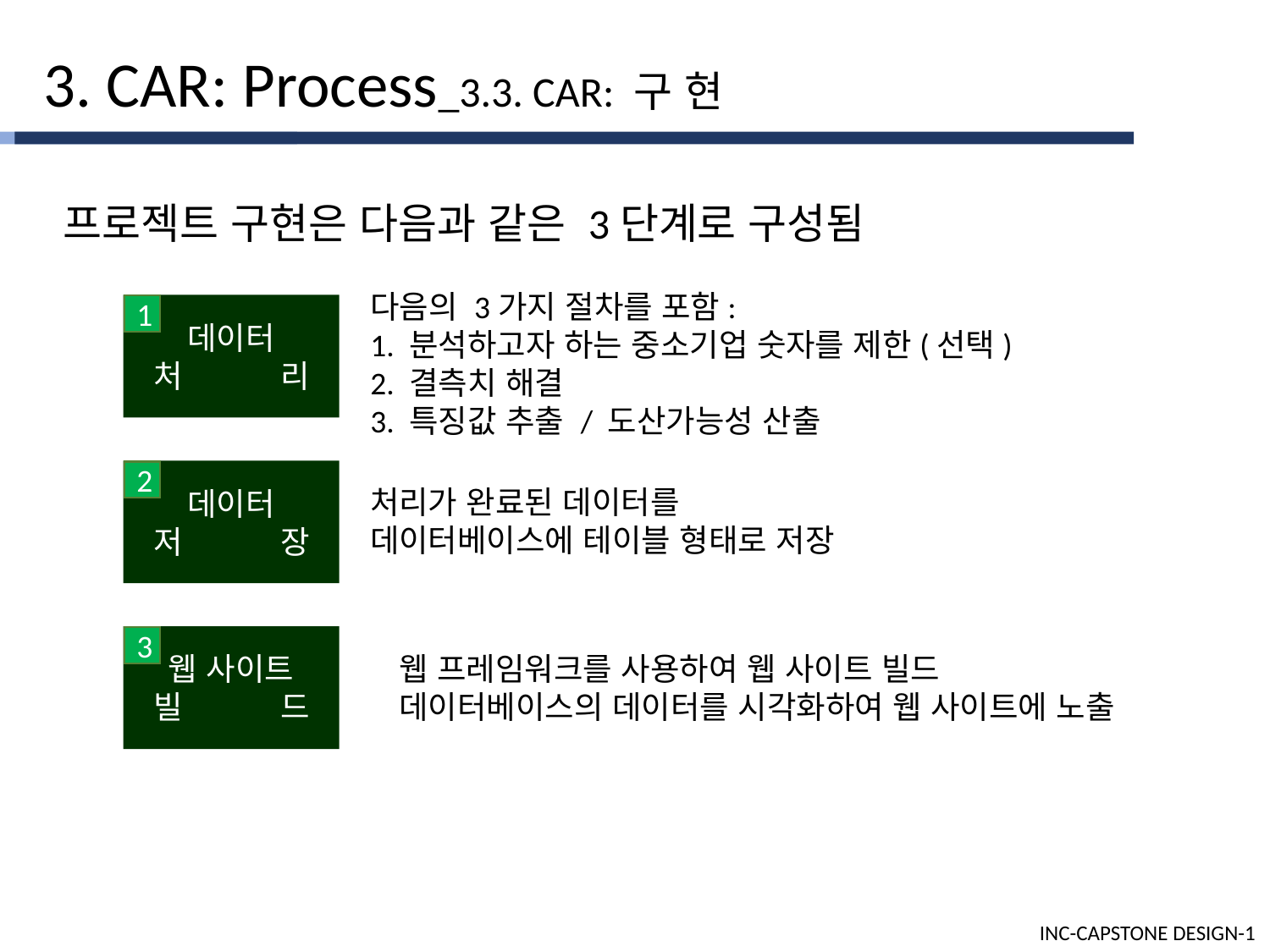

3. CAR: Process_3.3. CAR: 구 현

프로젝트 구현은 다음과 같은 3단계로 구성됨
다음의 3가지 절차를 포함:
1. 분석하고자 하는 중소기업 숫자를 제한(선택)
2. 결측치 해결
3. 특징값 추출 / 도산가능성 산출
데이터
처	리
1
데이터
저	장
2
처리가 완료된 데이터를
데이터베이스에 테이블 형태로 저장
웹 사이트
빌	드
3
웹 프레임워크를 사용하여 웹 사이트 빌드
데이터베이스의 데이터를 시각화하여 웹 사이트에 노출